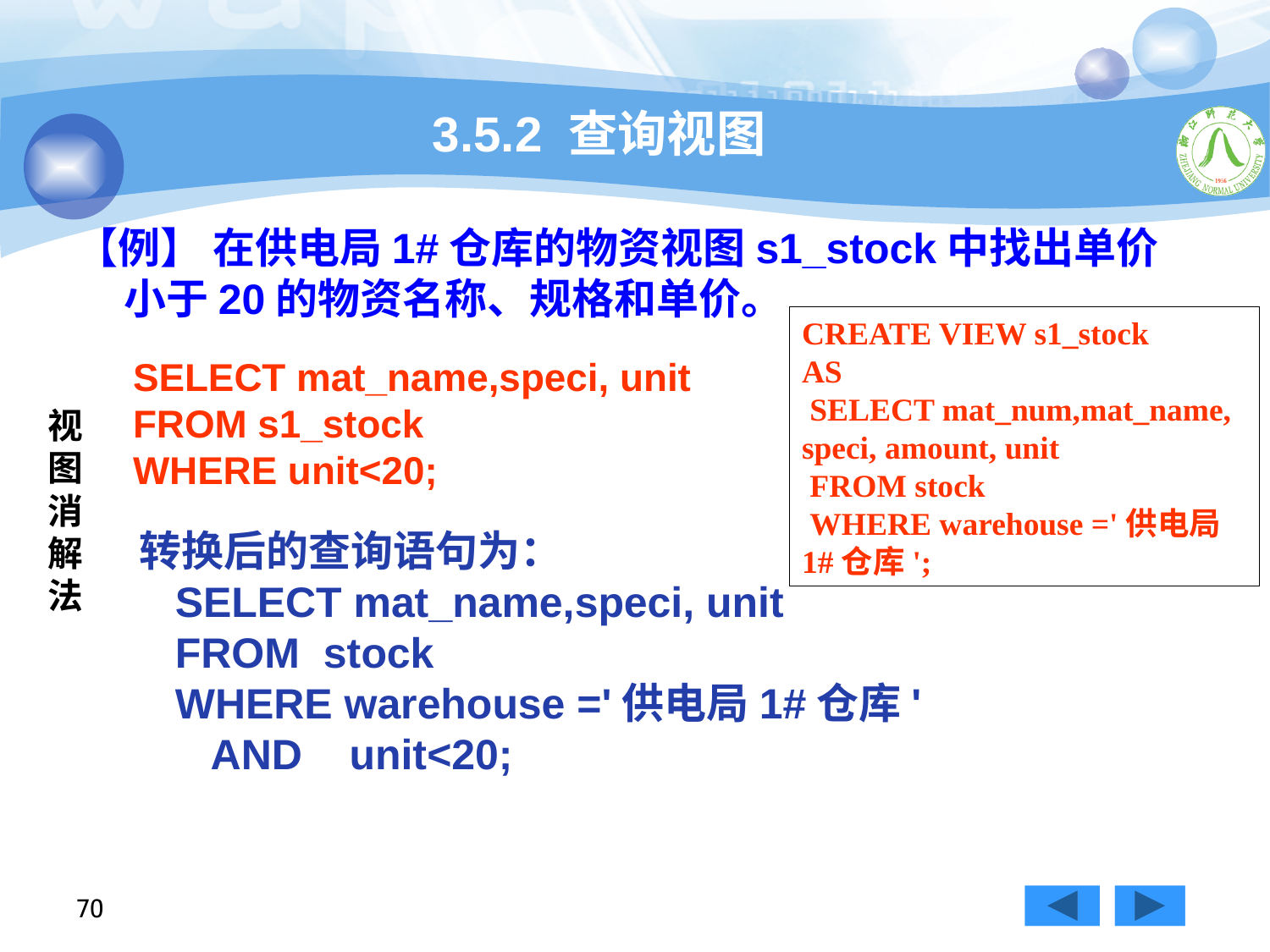

# 3.5.2 查询视图
【例】 在供电局1#仓库的物资视图s1_stock中找出单价小于20的物资名称、规格和单价。
CREATE VIEW s1_stock
AS
 SELECT mat_num,mat_name, speci, amount, unit
 FROM stock
 WHERE warehouse ='供电局1#仓库';
SELECT mat_name,speci, unit
FROM s1_stock
WHERE unit<20;
视图消解法
转换后的查询语句为：
   SELECT mat_name,speci, unit
   FROM  stock
   WHERE warehouse ='供电局1#仓库'
      AND    unit<20;
70